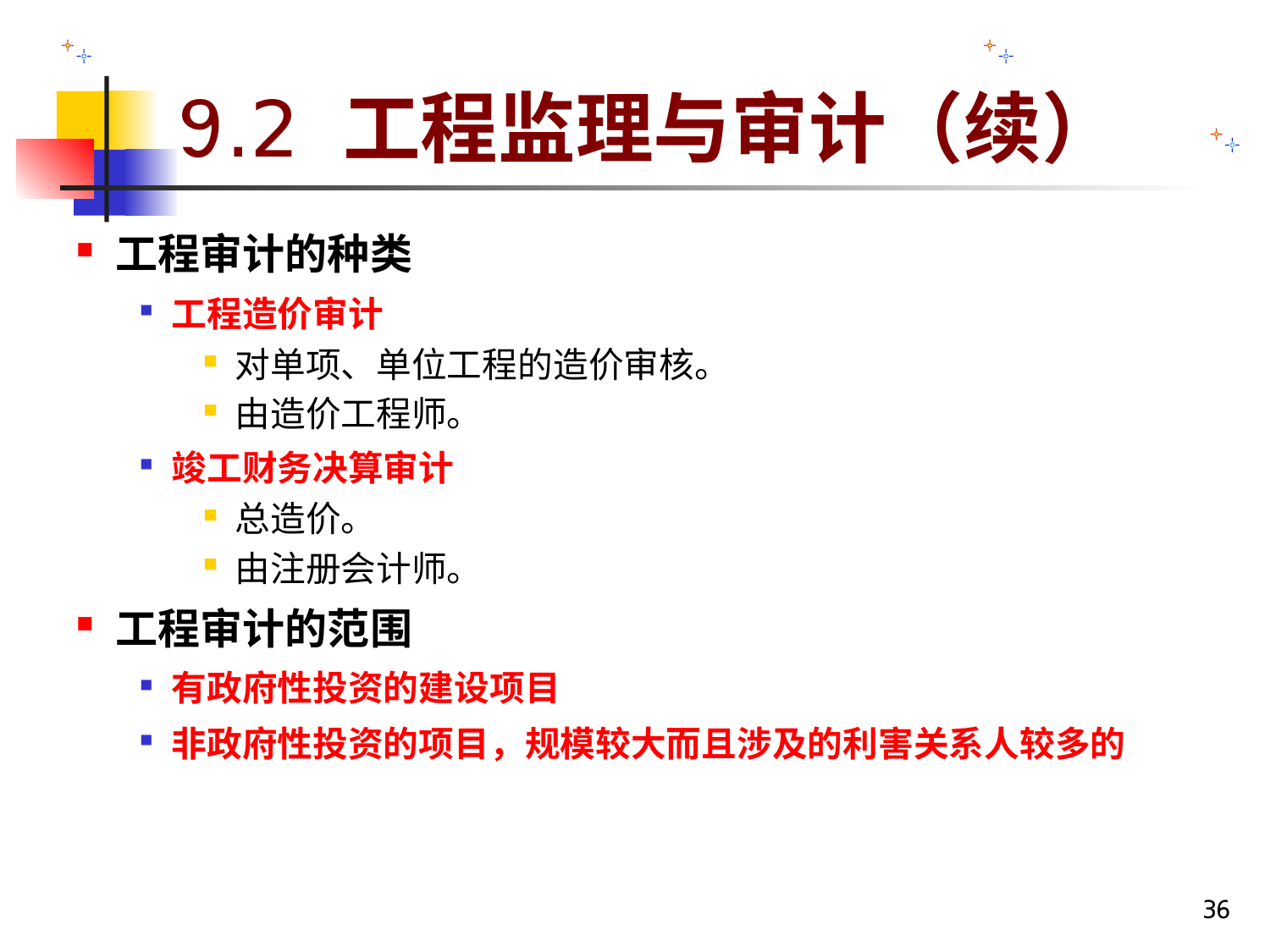

# 9.2 工程监理与审计（续）
工程审计的种类
工程造价审计
对单项、单位工程的造价审核。
由造价工程师。
竣工财务决算审计
总造价。
由注册会计师。
工程审计的范围
有政府性投资的建设项目
非政府性投资的项目，规模较大而且涉及的利害关系人较多的
36